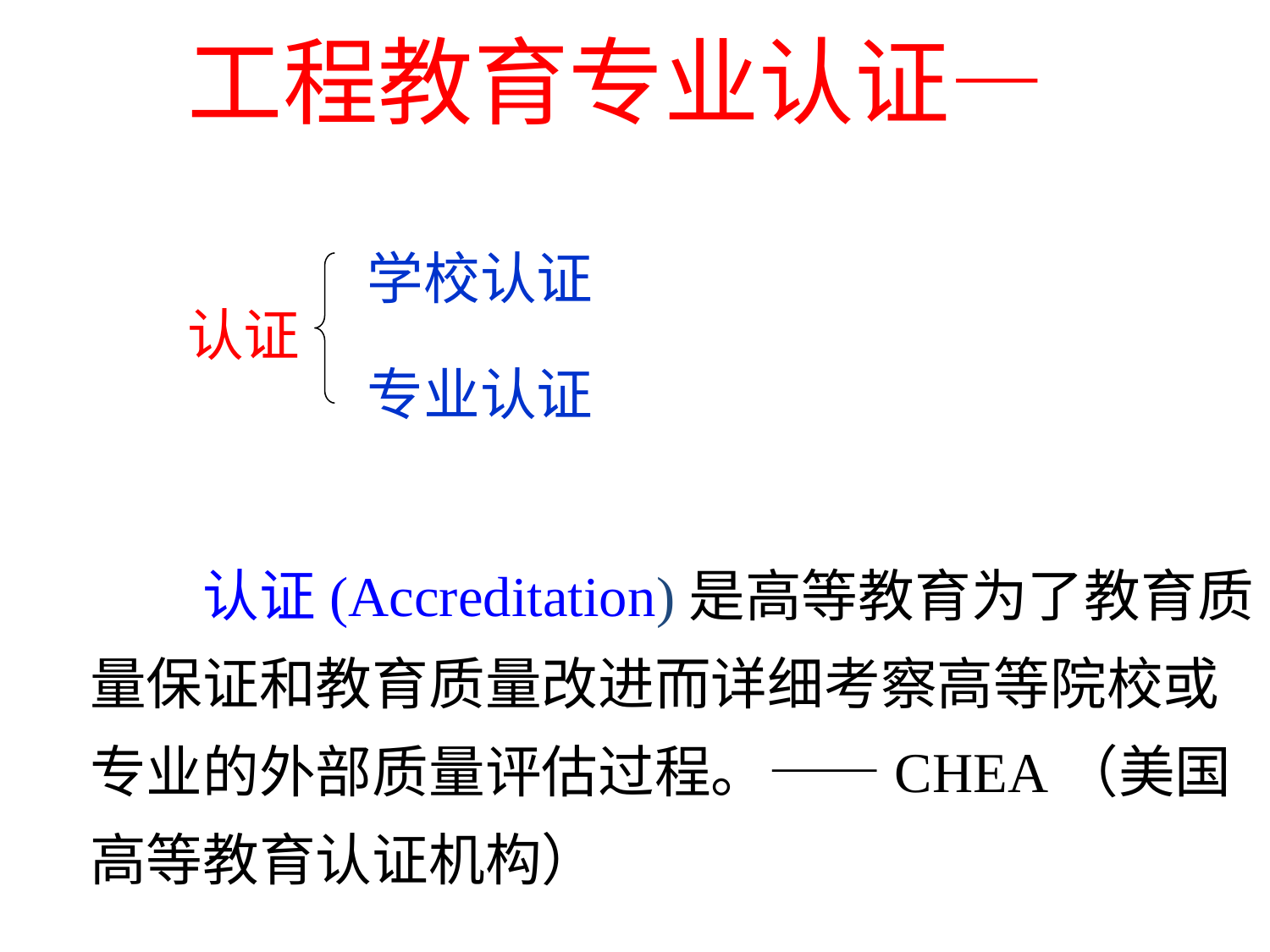

工程教育专业认证—
学校认证
专业认证

认证

　　认证(Accreditation)是高等教育为了教育质量保证和教育质量改进而详细考察高等院校或专业的外部质量评估过程。——CHEA（美国高等教育认证机构）